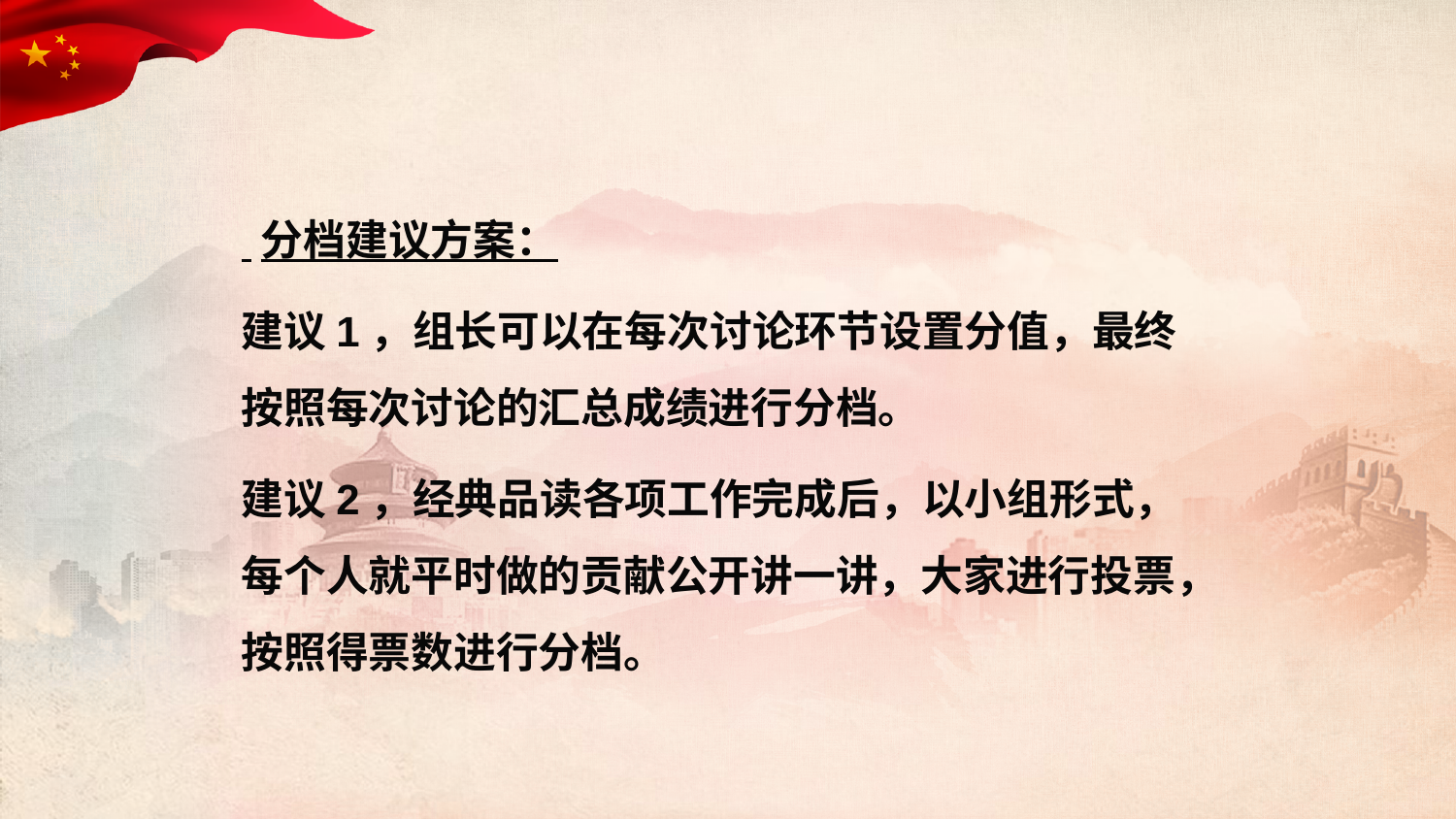

分档建议方案：
建议1，组长可以在每次讨论环节设置分值，最终按照每次讨论的汇总成绩进行分档。
建议2，经典品读各项工作完成后，以小组形式，每个人就平时做的贡献公开讲一讲，大家进行投票，按照得票数进行分档。